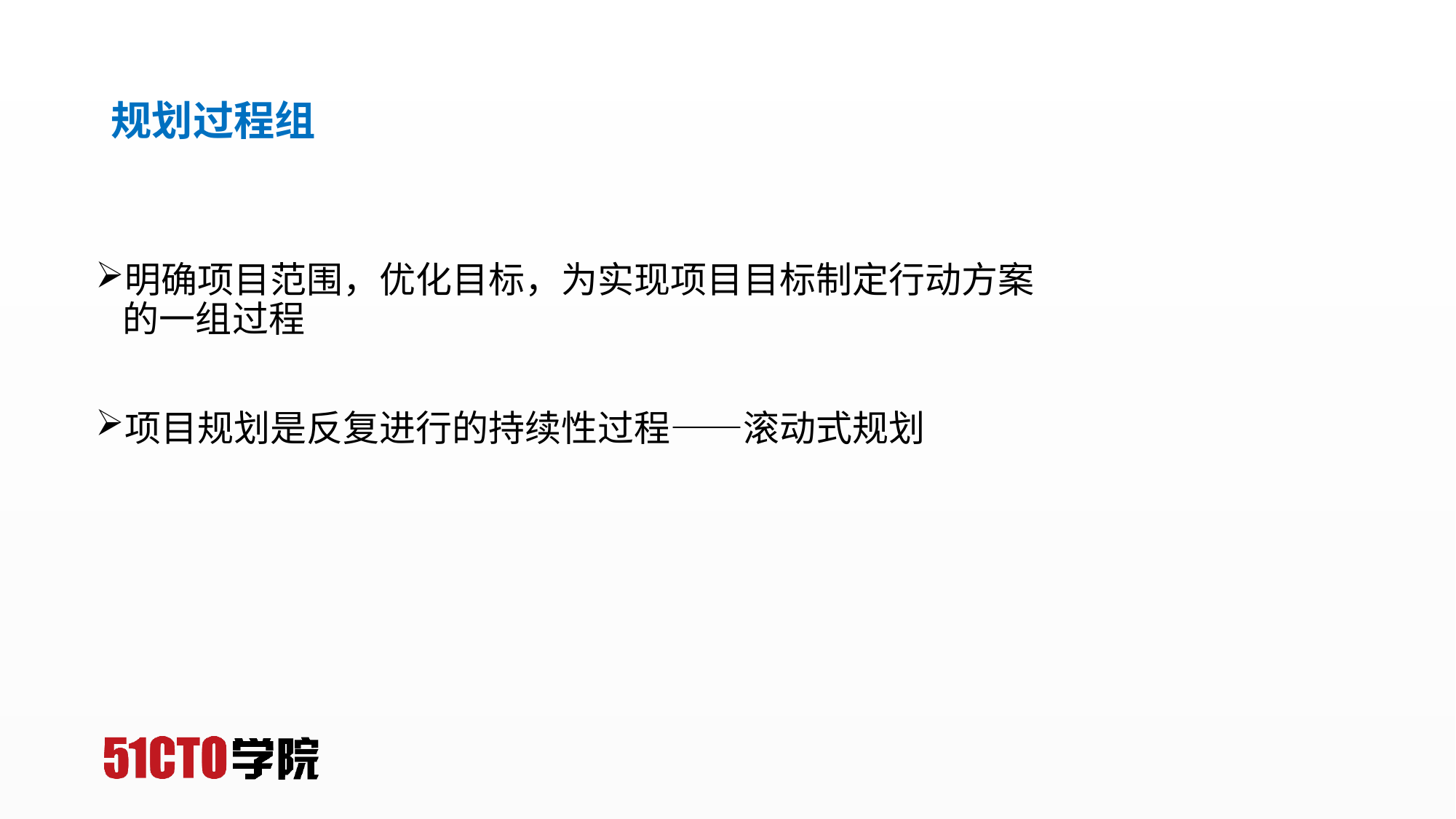

# 规划过程组
明确项目范围，优化目标，为实现项目目标制定行动方案的一组过程

项目规划是反复进行的持续性过程——滚动式规划